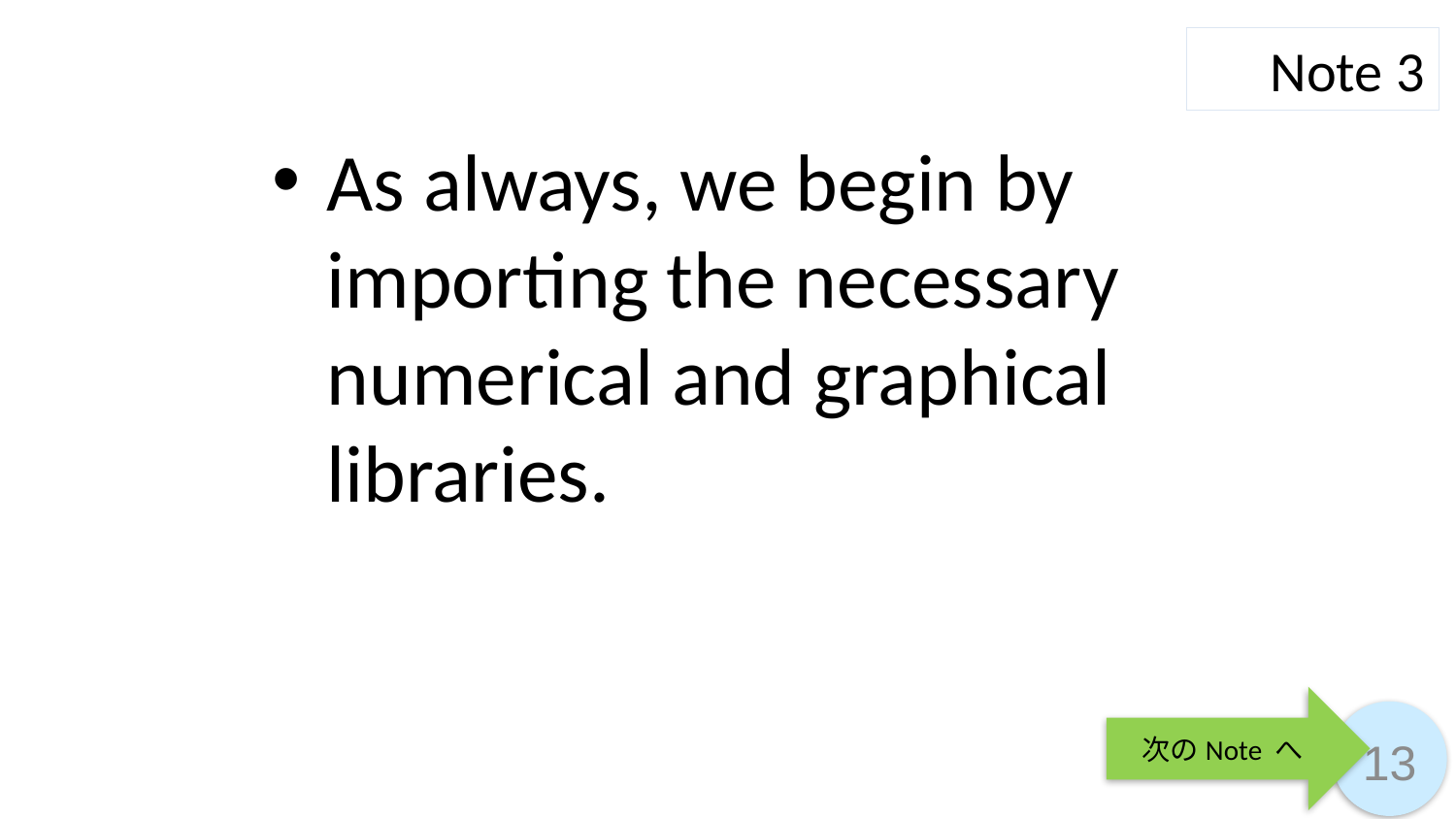

Note 3
As always, we begin by importing the necessary numerical and graphical libraries.
次のNote へ
13